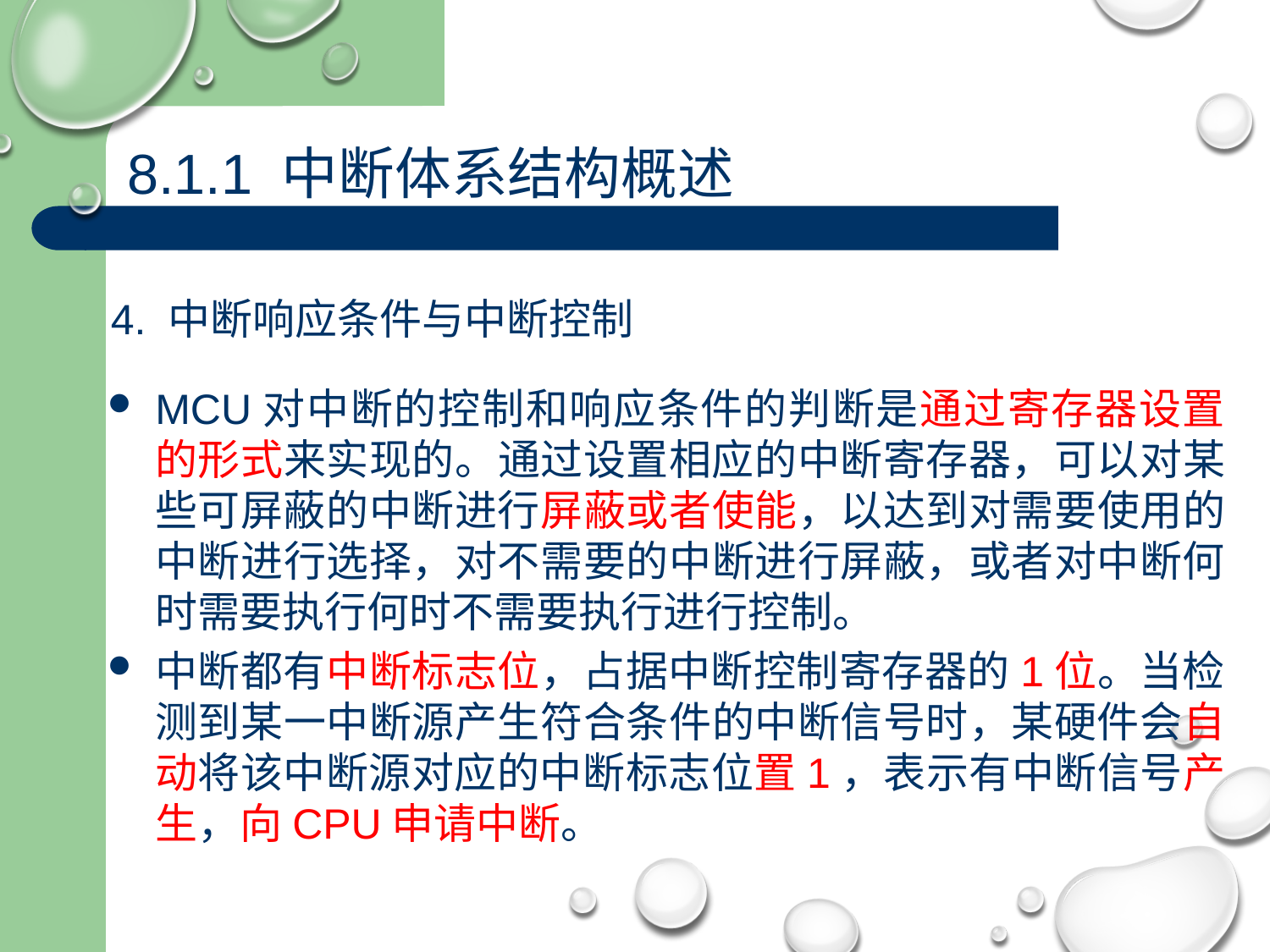

8.1.1 中断体系结构概述
4. 中断响应条件与中断控制
MCU对中断的控制和响应条件的判断是通过寄存器设置的形式来实现的。通过设置相应的中断寄存器，可以对某些可屏蔽的中断进行屏蔽或者使能，以达到对需要使用的中断进行选择，对不需要的中断进行屏蔽，或者对中断何时需要执行何时不需要执行进行控制。
中断都有中断标志位，占据中断控制寄存器的1位。当检测到某一中断源产生符合条件的中断信号时，某硬件会自动将该中断源对应的中断标志位置1，表示有中断信号产生，向CPU申请中断。